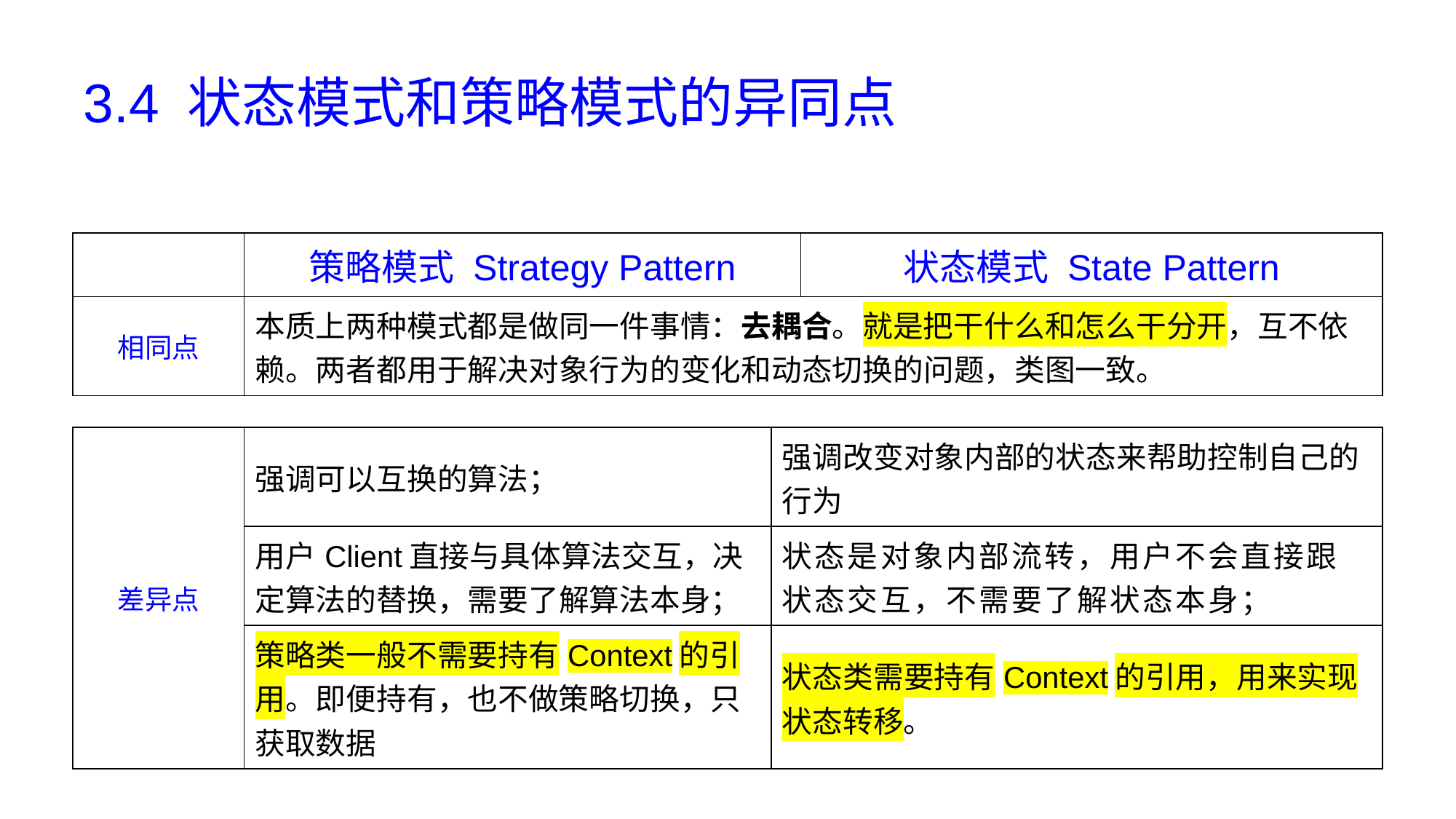

# 3.4 状态模式和策略模式的异同点
|  | 策略模式 Strategy Pattern |  | 状态模式 State Pattern |
| --- | --- | --- | --- |
| 相同点 | 本质上两种模式都是做同一件事情：去耦合。就是把干什么和怎么干分开，互不依赖。两者都用于解决对象行为的变化和动态切换的问题，类图一致。 |  |  |
|  |  |  |  |
| 差异点 | 强调可以互换的算法； | 强调改变对象内部的状态来帮助控制自己的行为 |  |
|  | 用户Client直接与具体算法交互，决定算法的替换，需要了解算法本身； | 状态是对象内部流转，用户不会直接跟状态交互，不需要了解状态本身； |  |
|  | 策略类一般不需要持有Context的引用。即便持有，也不做策略切换，只获取数据 | 状态类需要持有Context的引用，用来实现状态转移。 |  |
37